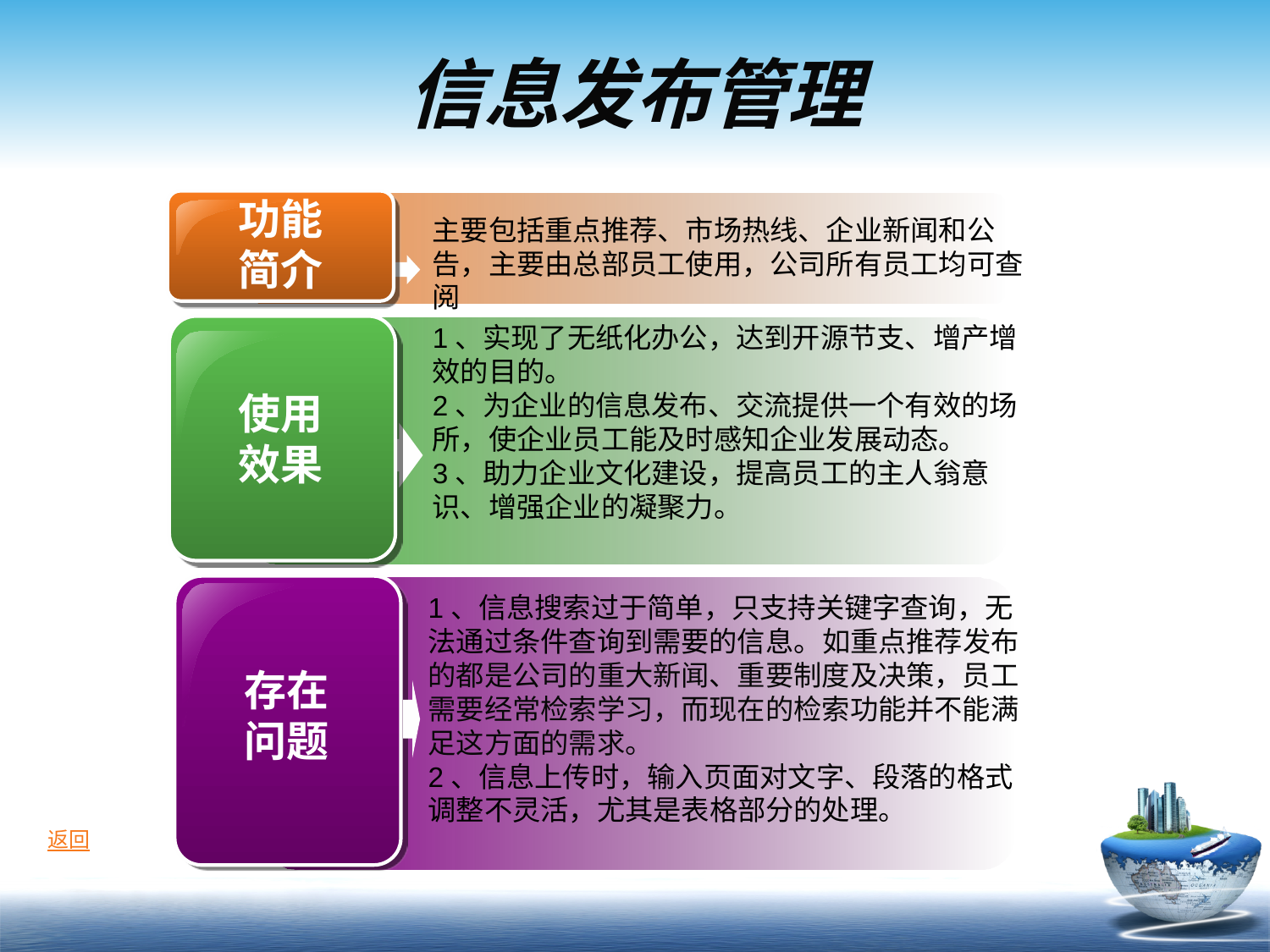

# 信息发布管理
功能
简介

主要包括重点推荐、市场热线、企业新闻和公告，主要由总部员工使用，公司所有员工均可查阅
1、实现了无纸化办公，达到开源节支、增产增效的目的。
2、为企业的信息发布、交流提供一个有效的场所，使企业员工能及时感知企业发展动态。
3、助力企业文化建设，提高员工的主人翁意识、增强企业的凝聚力。

使用
效果

存在
问题

1、信息搜索过于简单，只支持关键字查询，无法通过条件查询到需要的信息。如重点推荐发布的都是公司的重大新闻、重要制度及决策，员工需要经常检索学习，而现在的检索功能并不能满足这方面的需求。
2、信息上传时，输入页面对文字、段落的格式调整不灵活，尤其是表格部分的处理。
返回